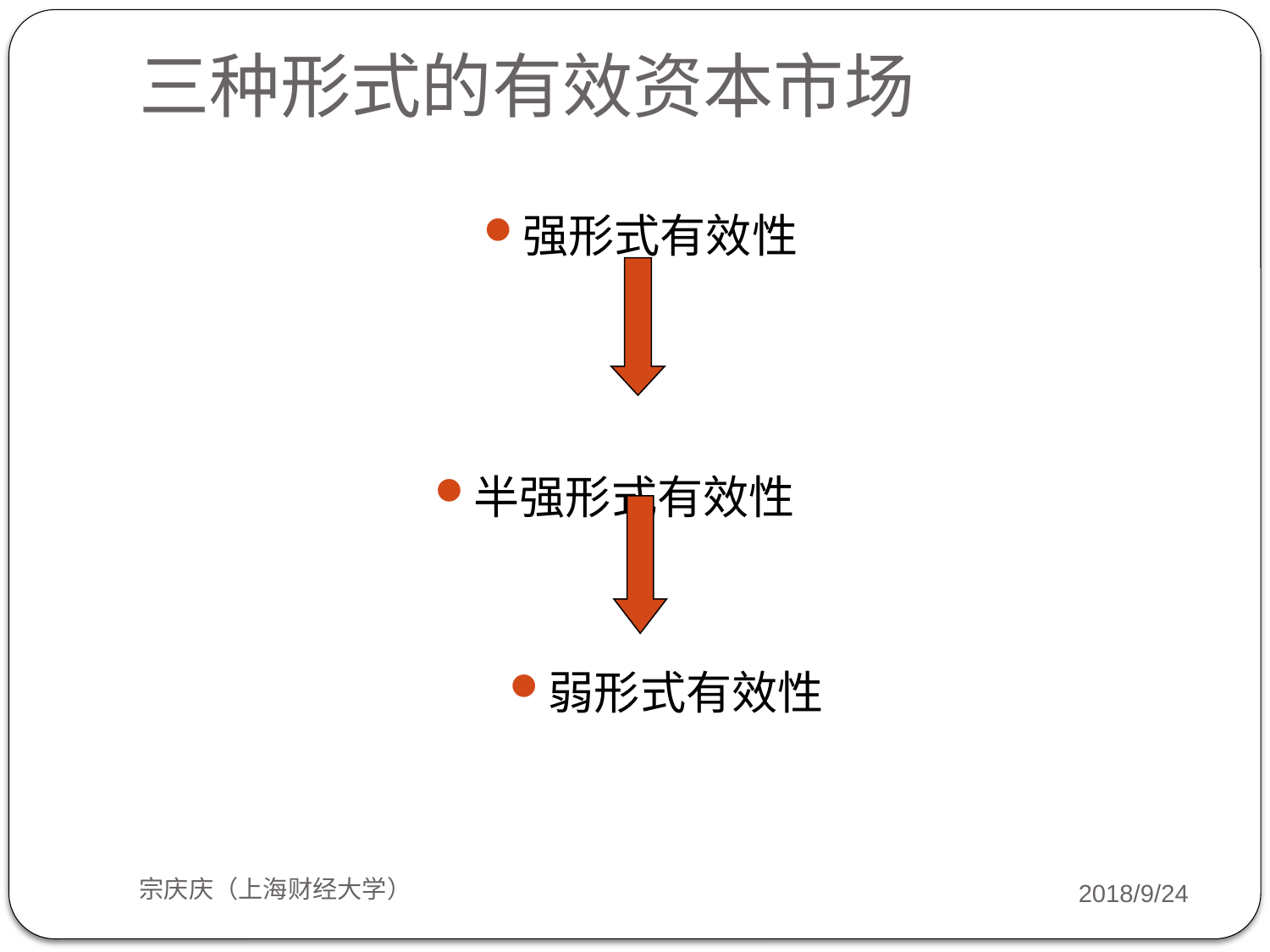

# 三种形式的有效资本市场
强形式有效性

半强形式有效性

弱形式有效性

宗庆庆（上海财经大学）
2018/9/24